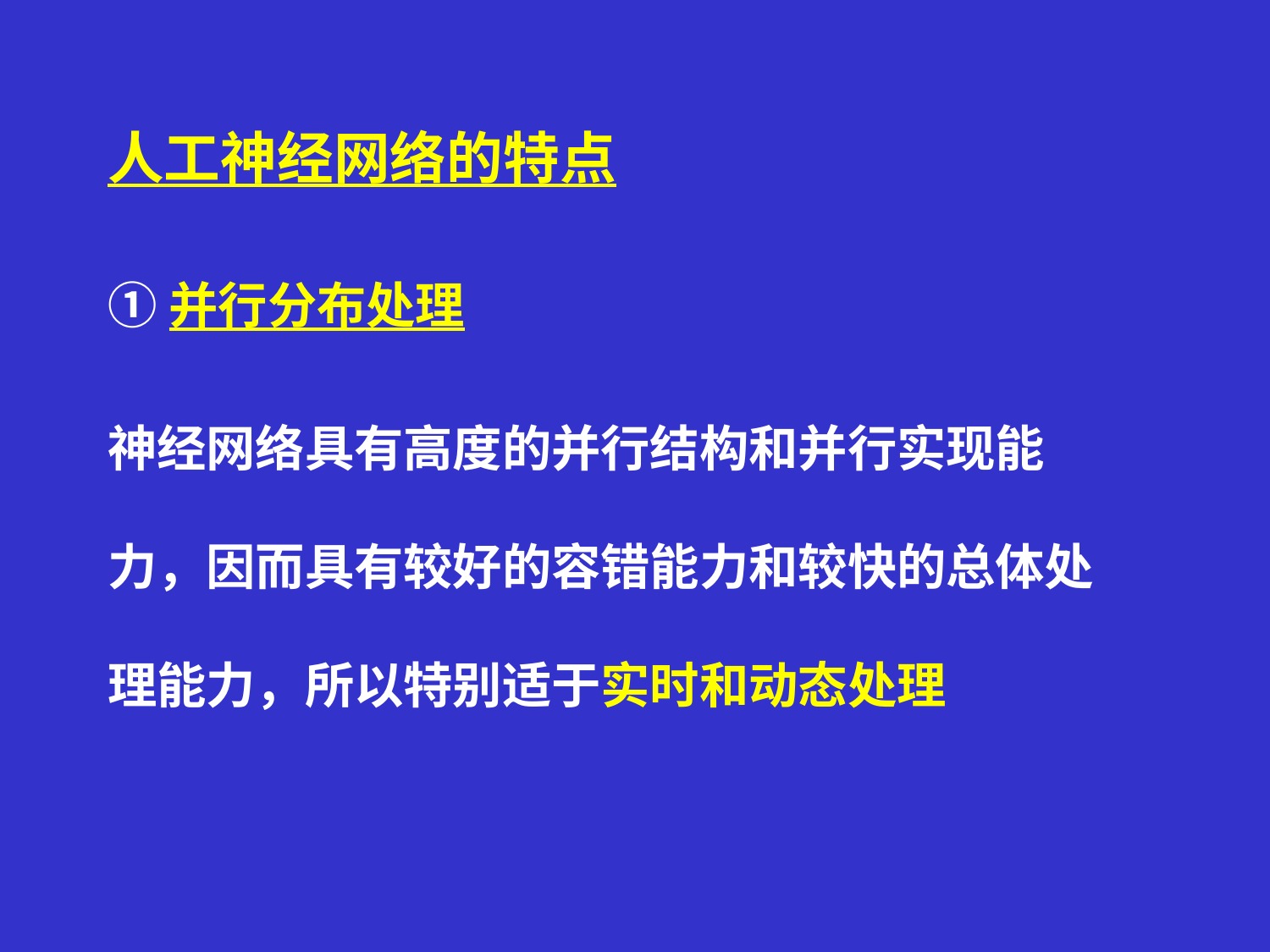

人工神经网络的特点
①并行分布处理
神经网络具有高度的并行结构和并行实现能力，因而具有较好的容错能力和较快的总体处理能力，所以特别适于实时和动态处理